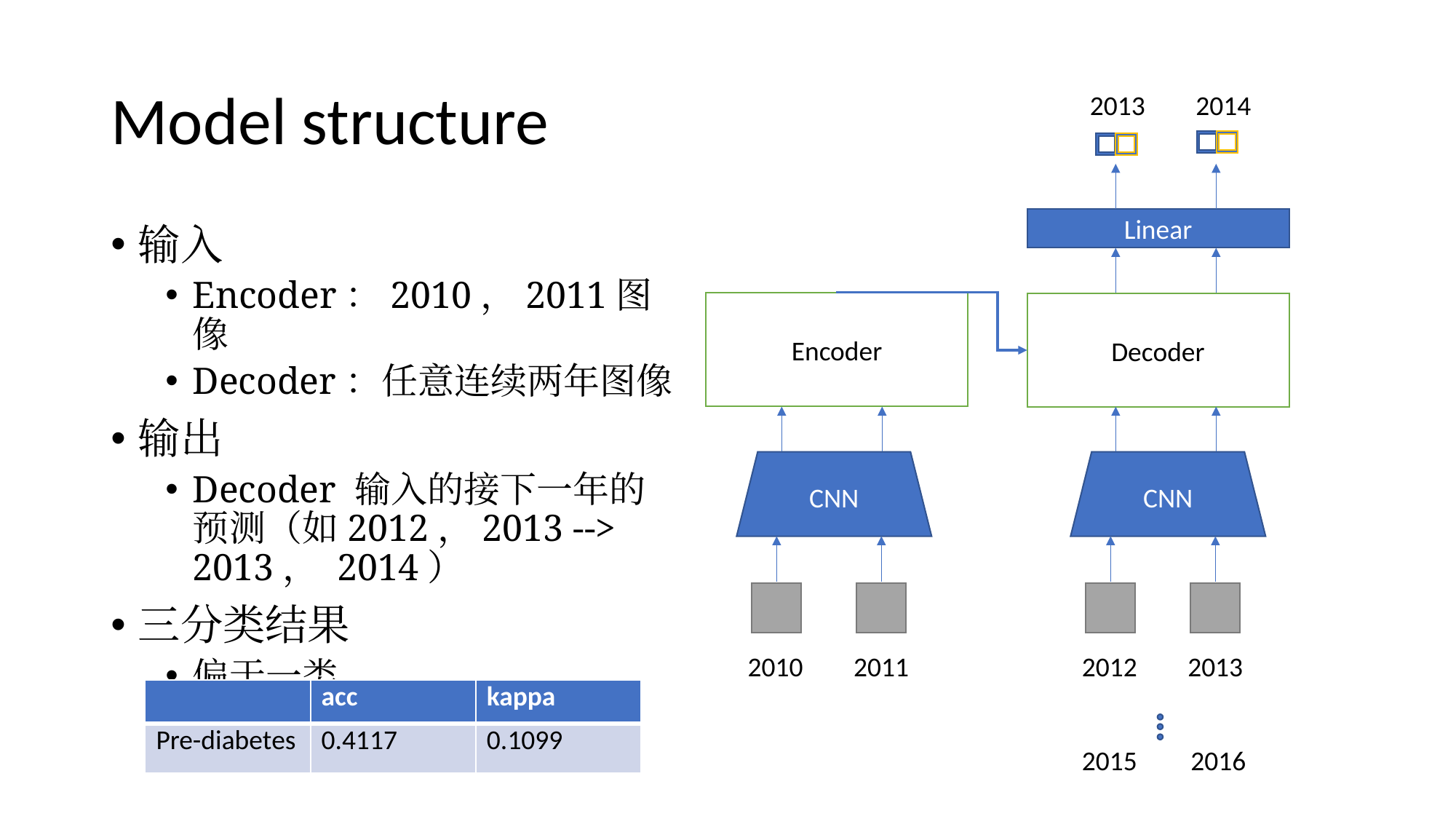

# Model structure
2013
2014

Linear
Encoder
Decoder
CNN
CNN

2010
2011
2012
2013

2015

2016
输入
Encoder：2010，2011图像
Decoder：任意连续两年图像
输出
Decoder 输入的接下一年的预测（如2012，2013 --> 2013， 2014）
三分类结果
偏于一类
|  | acc | kappa |
| --- | --- | --- |
| Pre-diabetes | 0.4117 | 0.1099 |